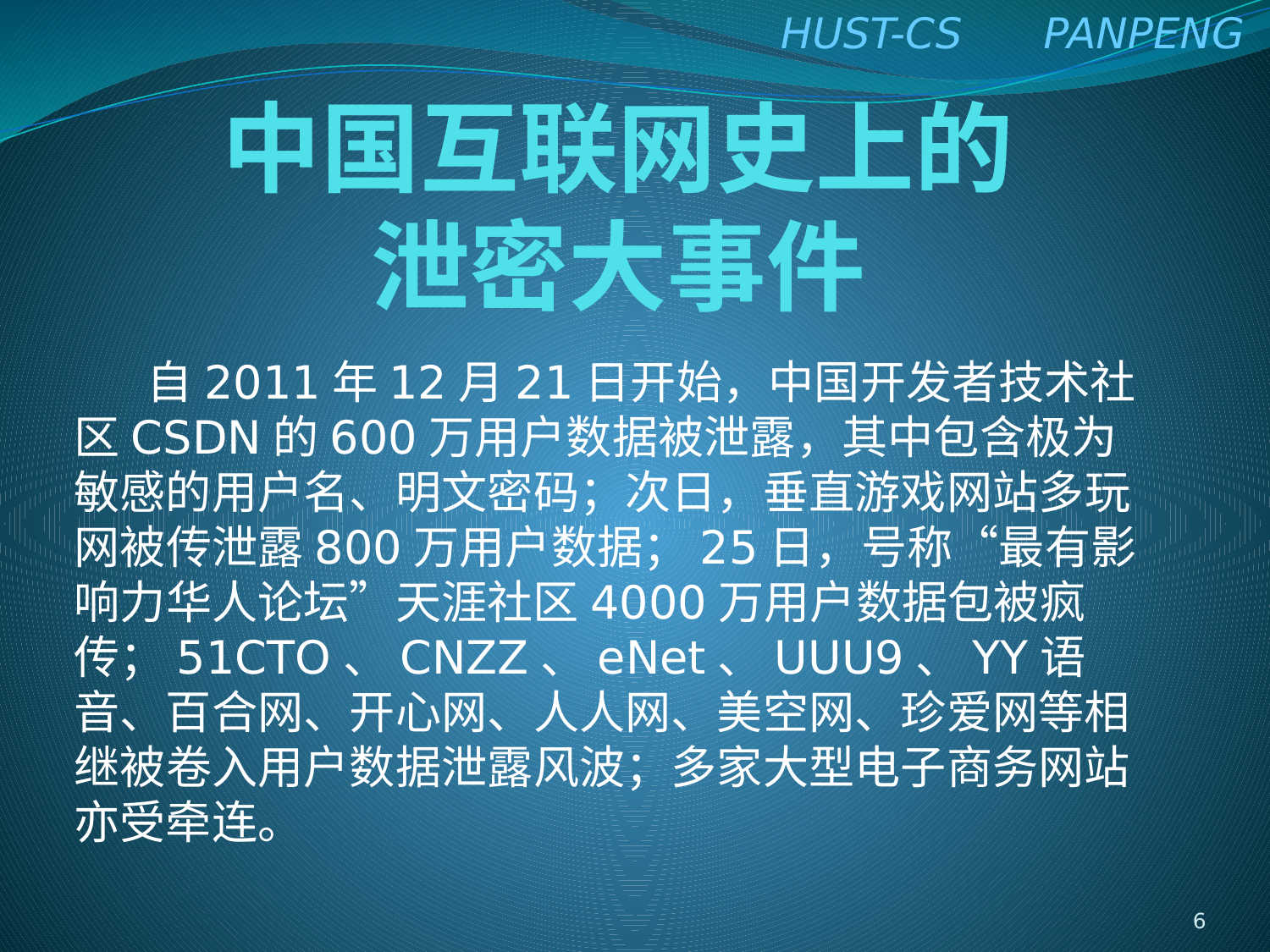

# 中国互联网史上的 泄密大事件
      自2011年12月21日开始，中国开发者技术社区CSDN的600万用户数据被泄露，其中包含极为敏感的用户名、明文密码；次日，垂直游戏网站多玩网被传泄露800万用户数据；25日，号称“最有影响力华人论坛”天涯社区4000万用户数据包被疯传；51CTO、CNZZ、eNet、UUU9、YY语音、百合网、开心网、人人网、美空网、珍爱网等相继被卷入用户数据泄露风波；多家大型电子商务网站亦受牵连。
6